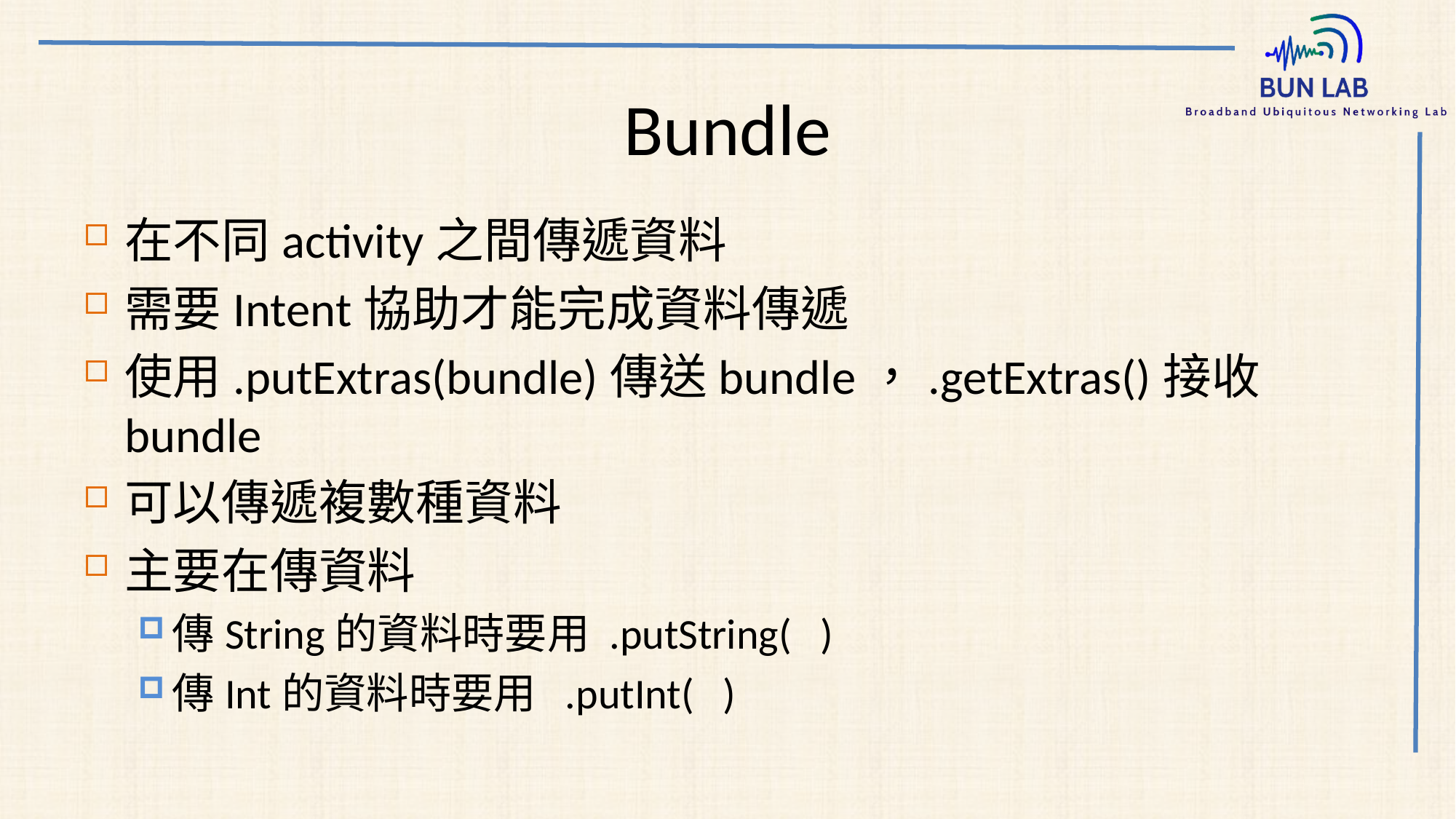

# Bundle
在不同activity之間傳遞資料
需要Intent協助才能完成資料傳遞
使用.putExtras(bundle)傳送bundle，.getExtras()接收bundle
可以傳遞複數種資料
主要在傳資料
傳String的資料時要用 .putString(   )
傳Int的資料時要用  .putInt(   )